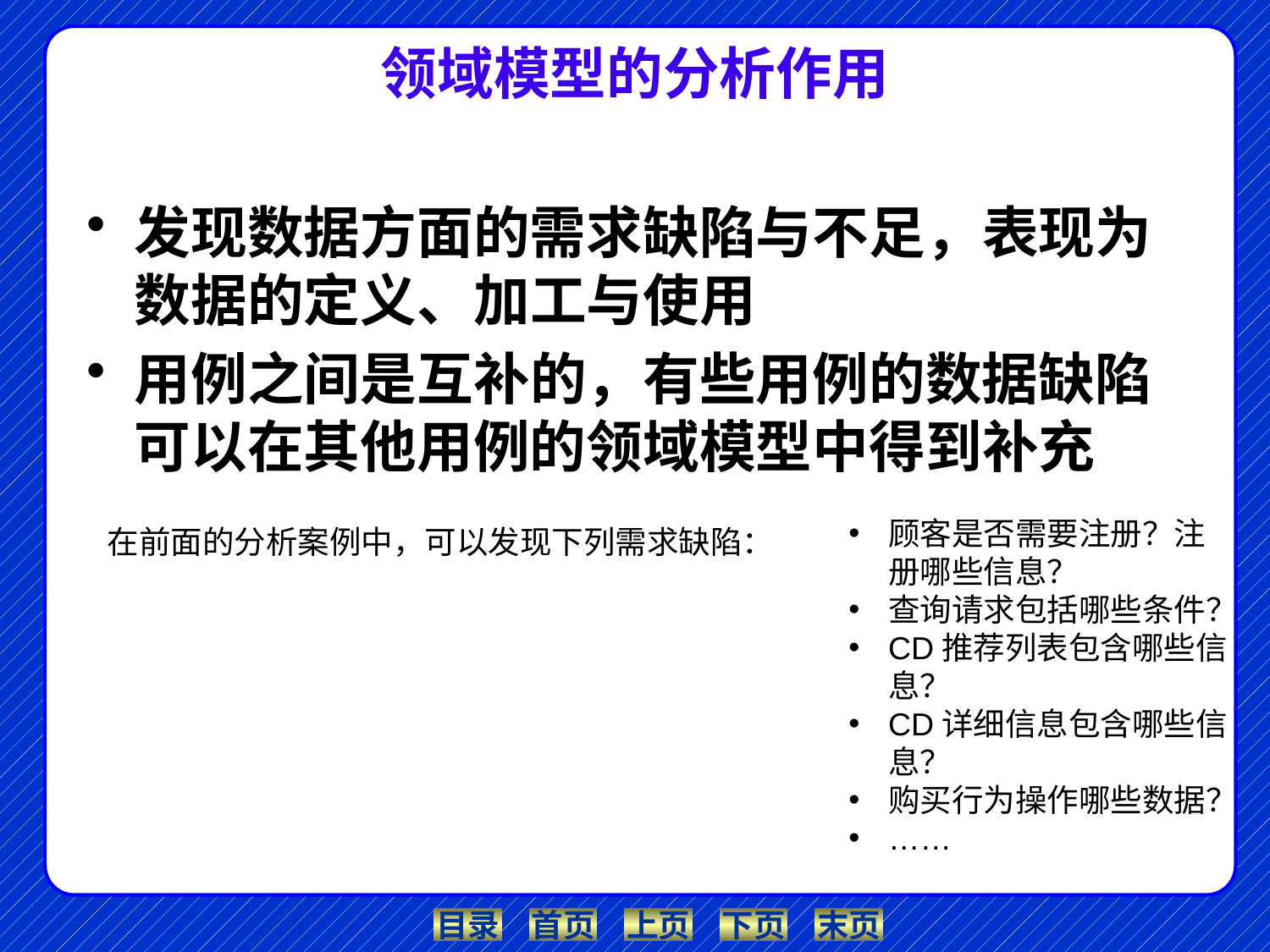

# 领域模型的分析作用
发现数据方面的需求缺陷与不足，表现为数据的定义、加工与使用
用例之间是互补的，有些用例的数据缺陷可以在其他用例的领域模型中得到补充
顾客是否需要注册？注册哪些信息？
查询请求包括哪些条件？
CD推荐列表包含哪些信息？
CD详细信息包含哪些信息？
购买行为操作哪些数据？
……
在前面的分析案例中，可以发现下列需求缺陷：